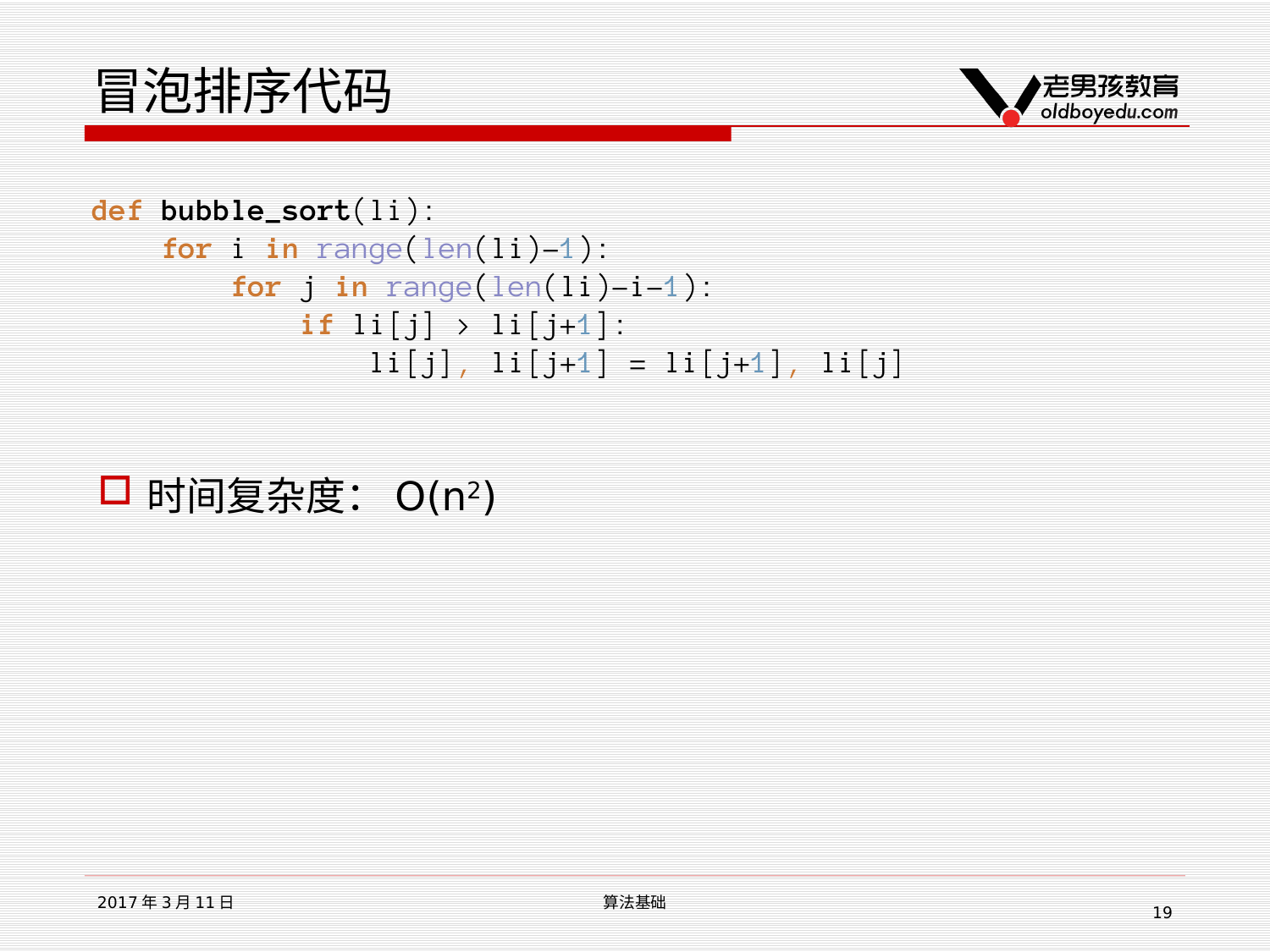

# 冒泡排序代码
def bubble_sort(li):
    for i in range(len(li)-1):
        for j in range(len(li)-i-1):
            if li[j] > li[j+1]:
                li[j], li[j+1] = li[j+1], li[j]
时间复杂度：O(n2)

2017年3月11日
算法基础
19